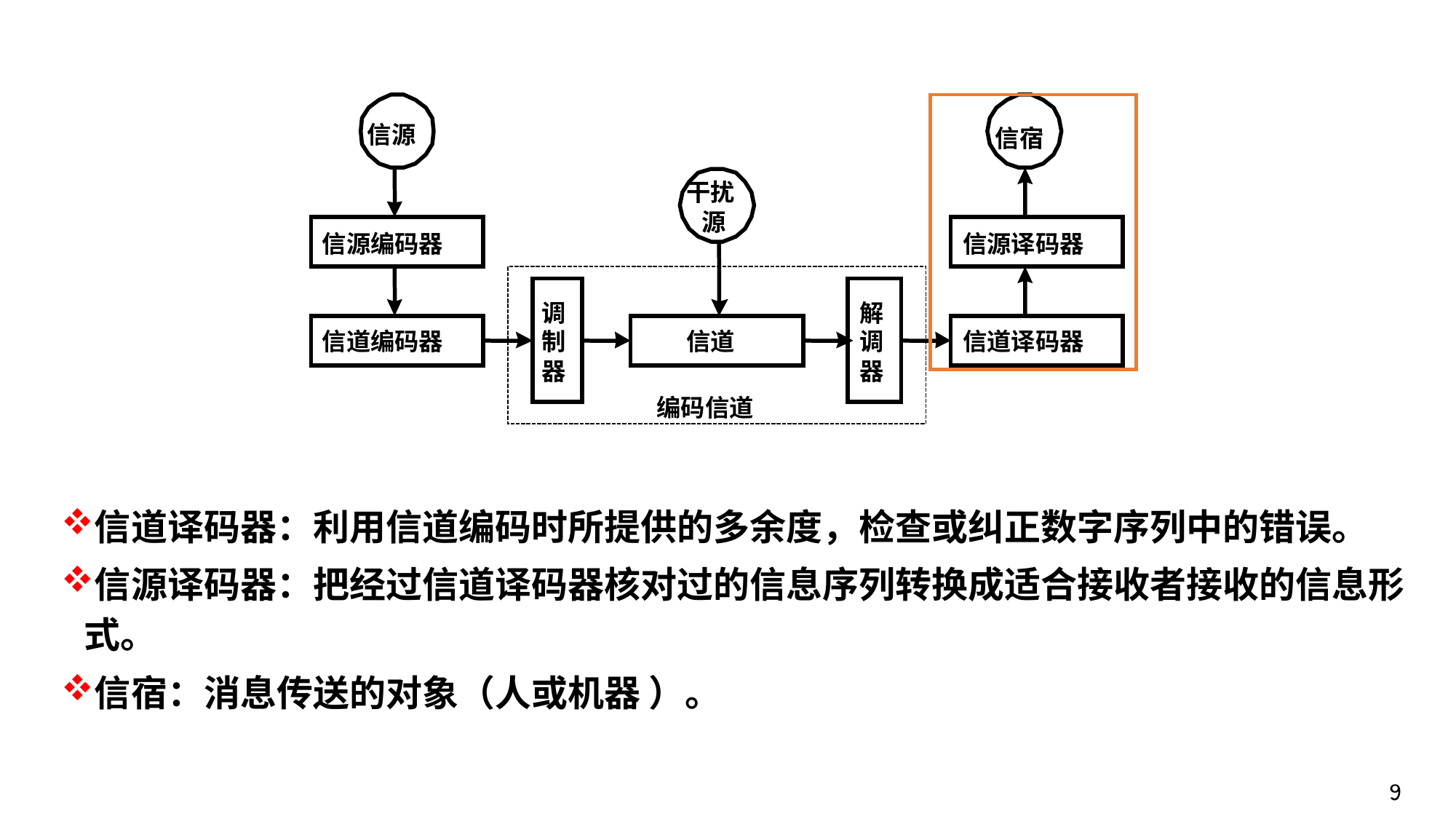

信源
信宿

干扰

源

信源编码器
信源译码器

调
解

信道编码器
制
信道
调
信道译码器

器
器
编码信道

信道译码器：利用信道编码时所提供的多余度，检查或纠正数字序列中的错误。
信源译码器：把经过信道译码器核对过的信息序列转换成适合接收者接收的信息形式。
信宿：消息传送的对象（人或机器 ）。
9